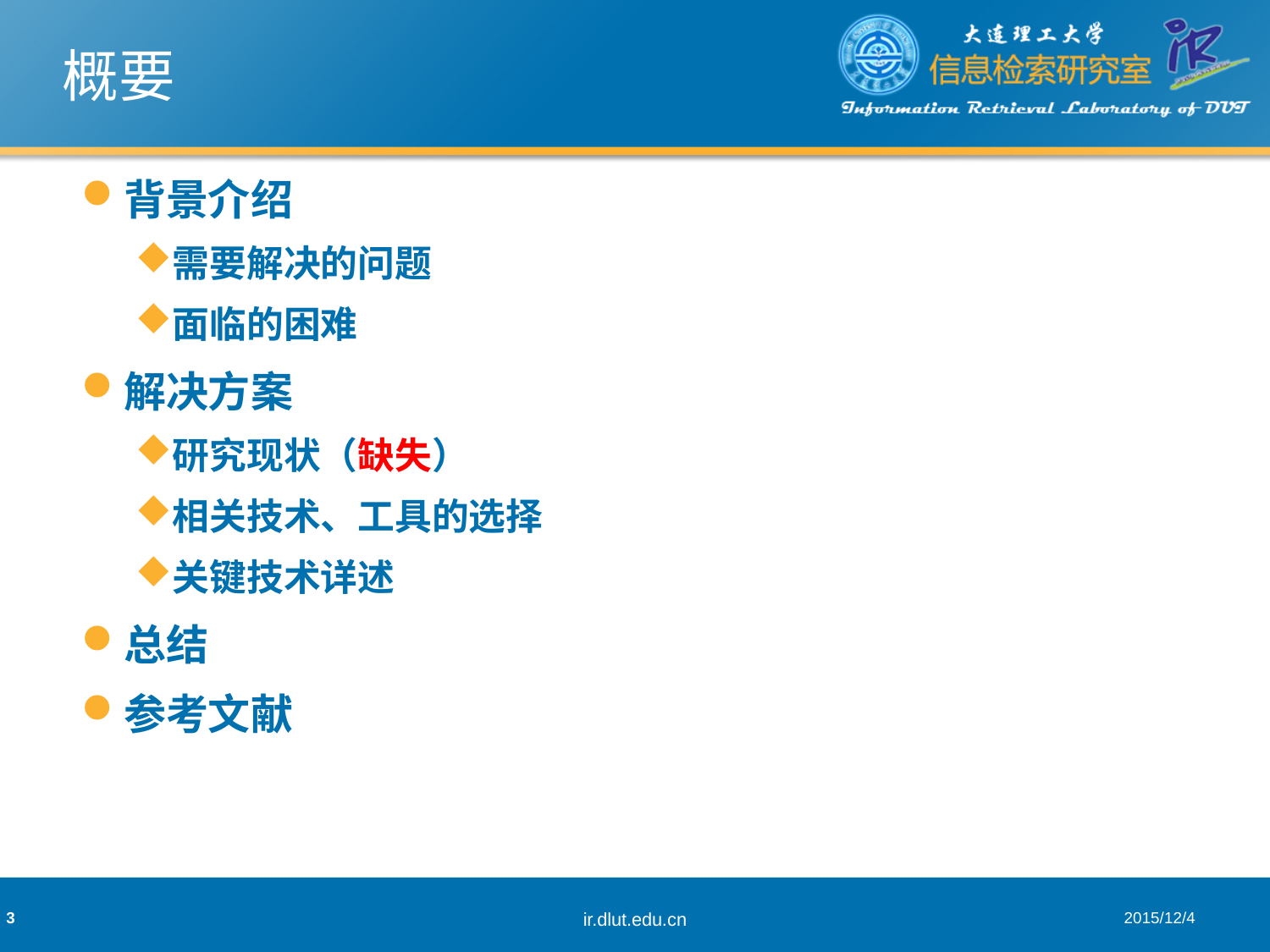

# 概要
背景介绍
需要解决的问题
面临的困难
解决方案
研究现状（缺失）
相关技术、工具的选择
关键技术详述
总结
参考文献